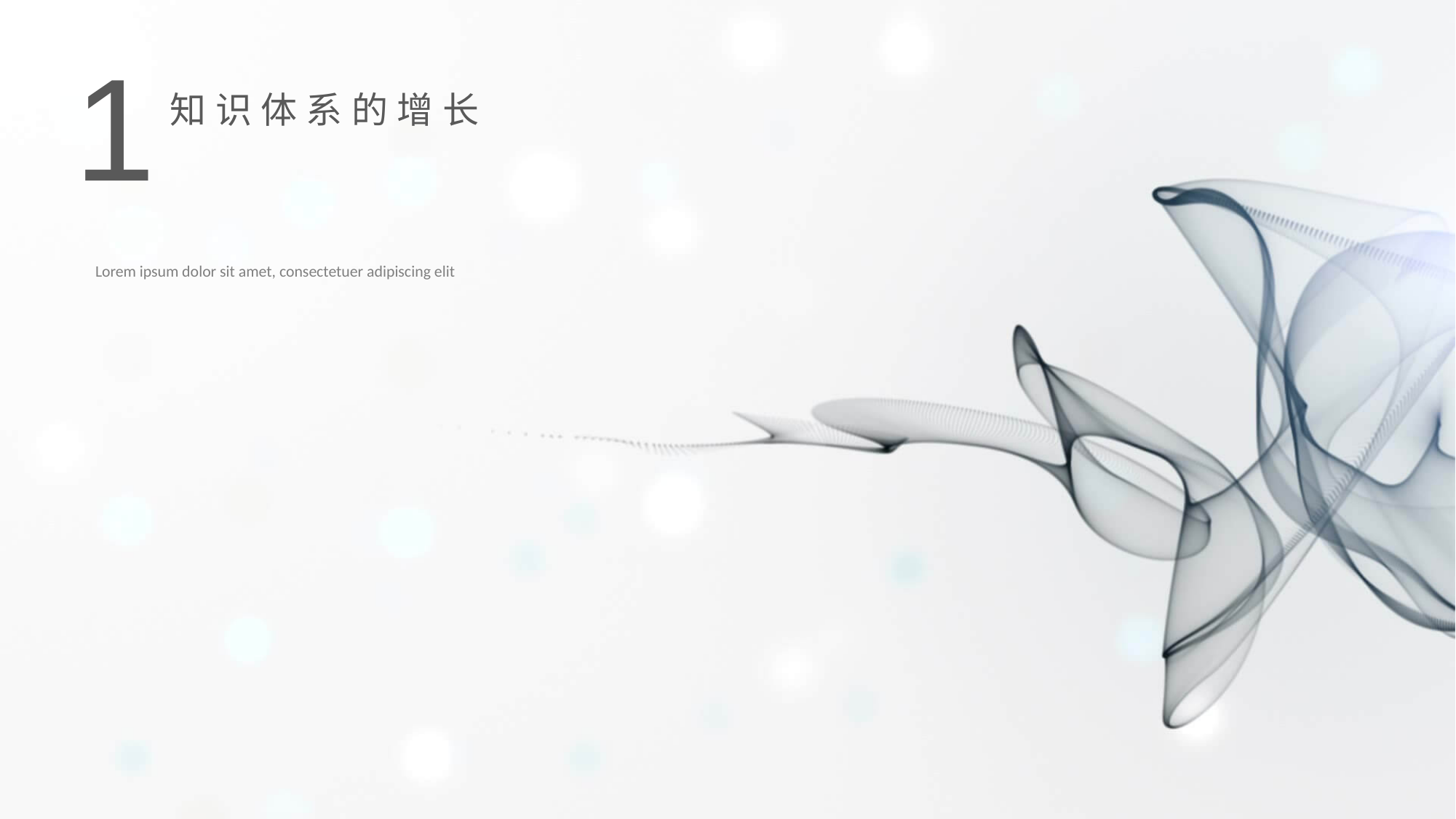

1
知识体系的增长
Lorem ipsum dolor sit amet, consectetuer adipiscing elit